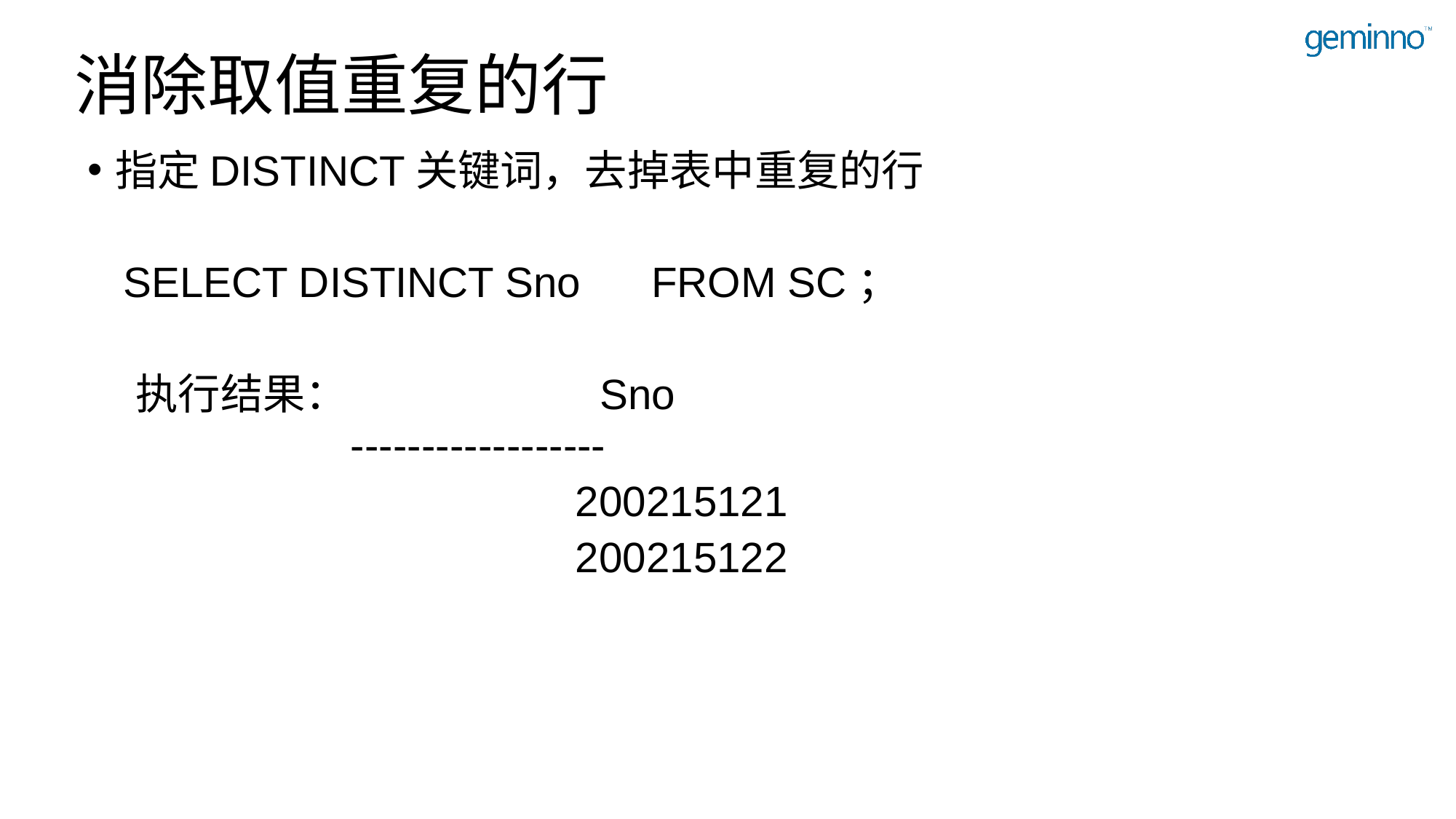

# 消除取值重复的行
指定DISTINCT关键词，去掉表中重复的行

   SELECT DISTINCT Sno      FROM SC；

    执行结果：		    Sno
	                   ------------------
					  200215121
	  				  200215122